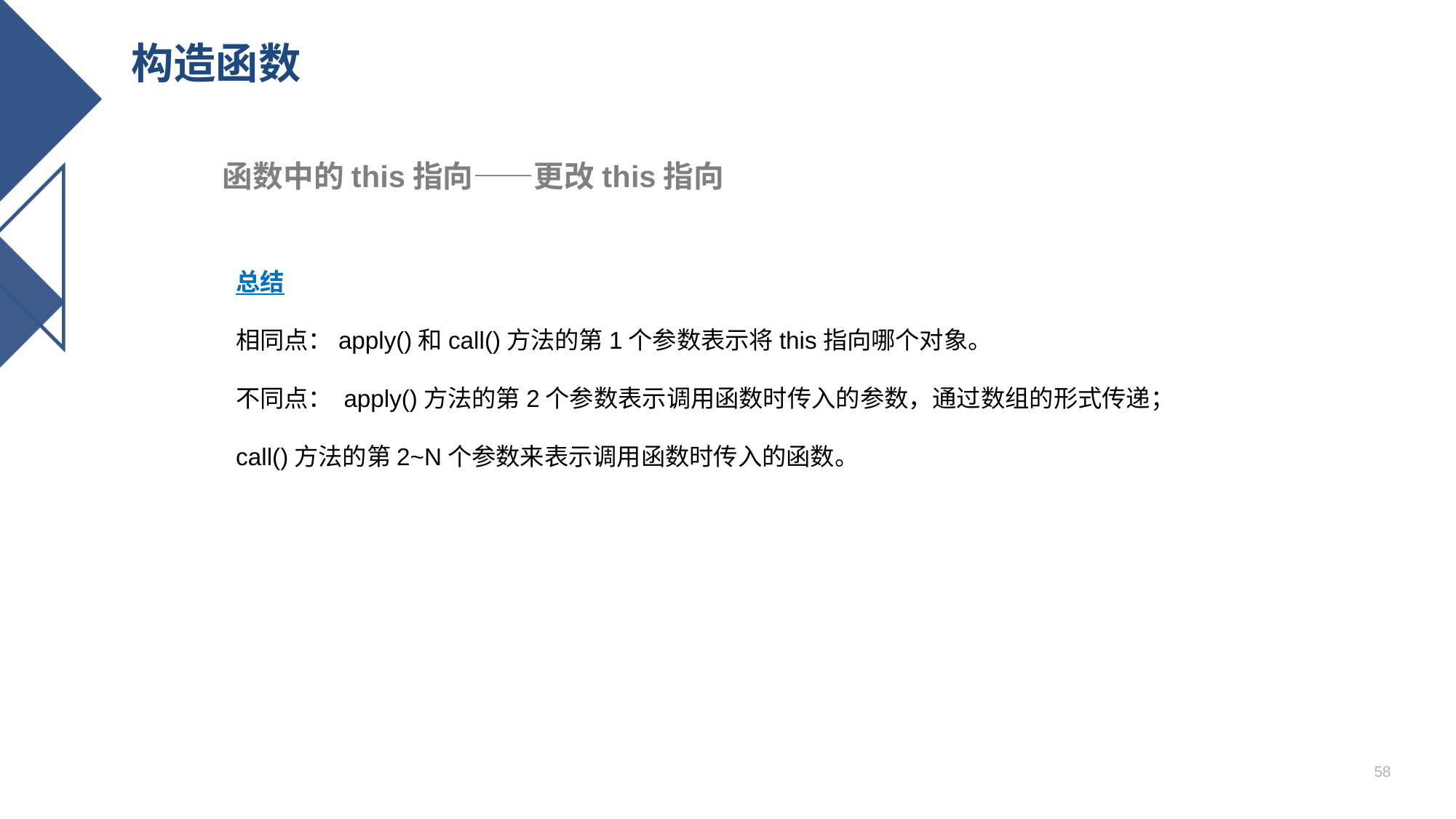

# 构造函数
函数中的this指向——更改this指向
总结
相同点：apply()和call()方法的第1个参数表示将this指向哪个对象。
不同点： apply()方法的第2个参数表示调用函数时传入的参数，通过数组的形式传递； call()方法的第2~N个参数来表示调用函数时传入的函数。
58